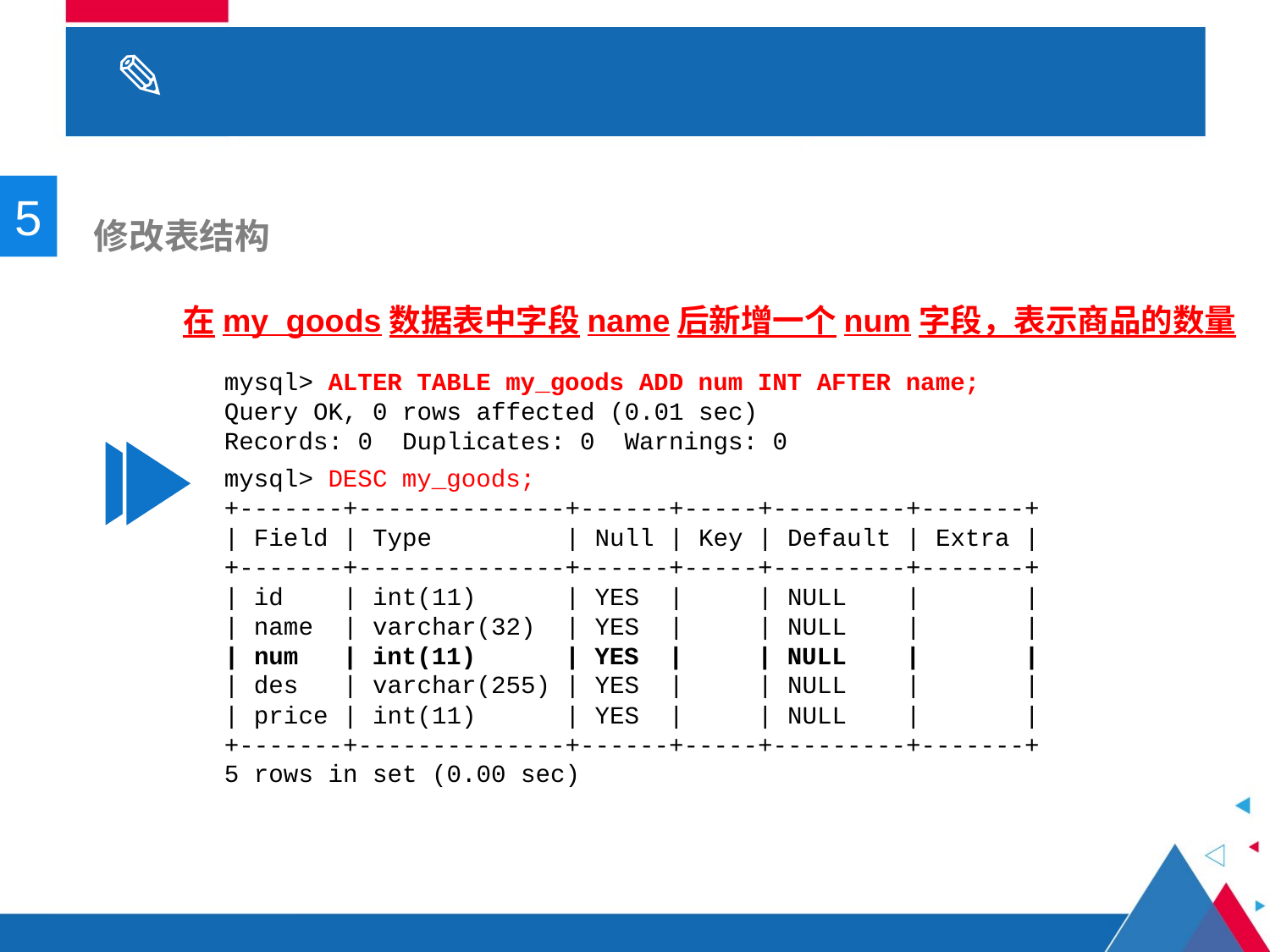

# 2.2 数据表操作

5
  修改表结构
在my_goods数据表中字段name后新增一个num字段，表示商品的数量
mysql> ALTER TABLE my_goods ADD num INT AFTER name;
Query OK, 0 rows affected (0.01 sec)
Records: 0  Duplicates: 0  Warnings: 0
mysql> DESC my_goods;
+-------+--------------+------+-----+---------+-------+
| Field | Type         | Null | Key | Default | Extra |
+-------+--------------+------+-----+---------+-------+
| id    | int(11)      | YES  |     | NULL    |       |
| name  | varchar(32)  | YES  |     | NULL    |       |
| num   | int(11)      | YES  |     | NULL    |       |
| des   | varchar(255) | YES  |     | NULL    |       |
| price | int(11)      | YES  |     | NULL    |       |
+-------+--------------+------+-----+---------+-------+
5 rows in set (0.00 sec)